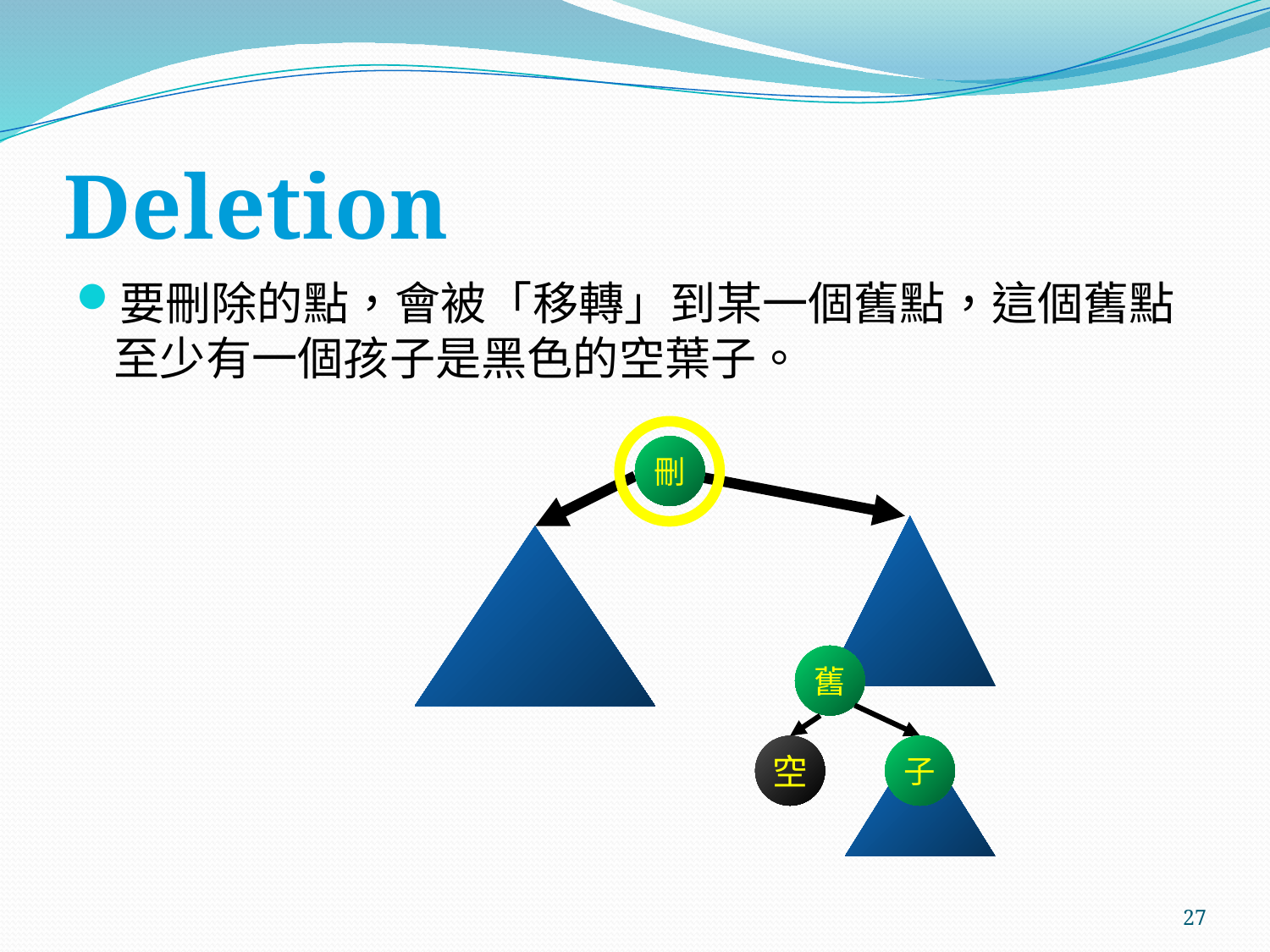

# Deletion
要刪除的點，會被「移轉」到某一個舊點，這個舊點至少有一個孩子是黑色的空葉子。

刪

舊
空

子
27